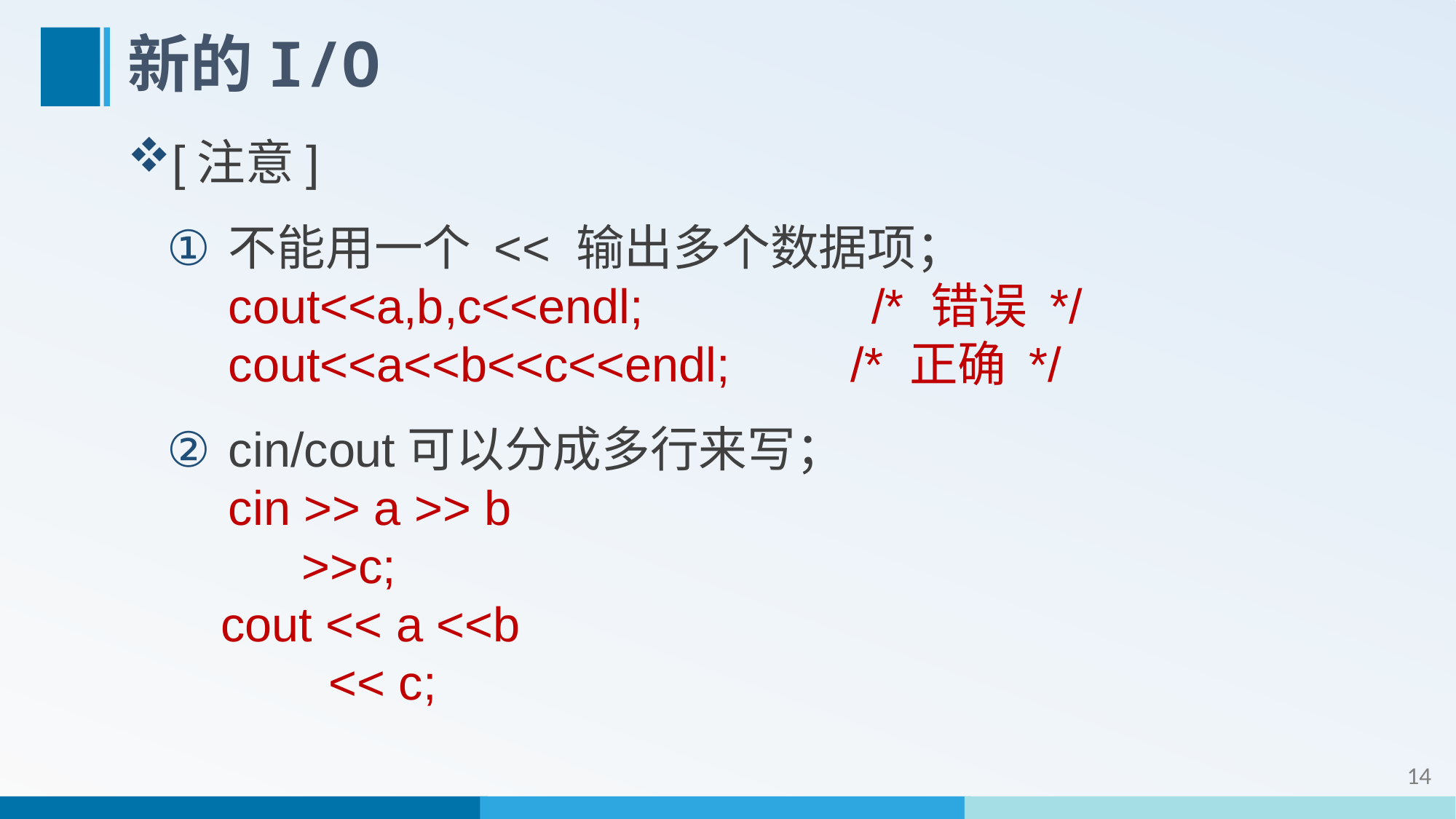

# 新的I/O
[注意]
不能用一个 << 输出多个数据项；
cout<<a,b,c<<endl;                 /* 错误 */
cout<<a<<b<<c<<endl;         /* 正确 */
cin/cout可以分成多行来写；
cin >> a >> b
          >>c;
    cout << a <<b
            << c;